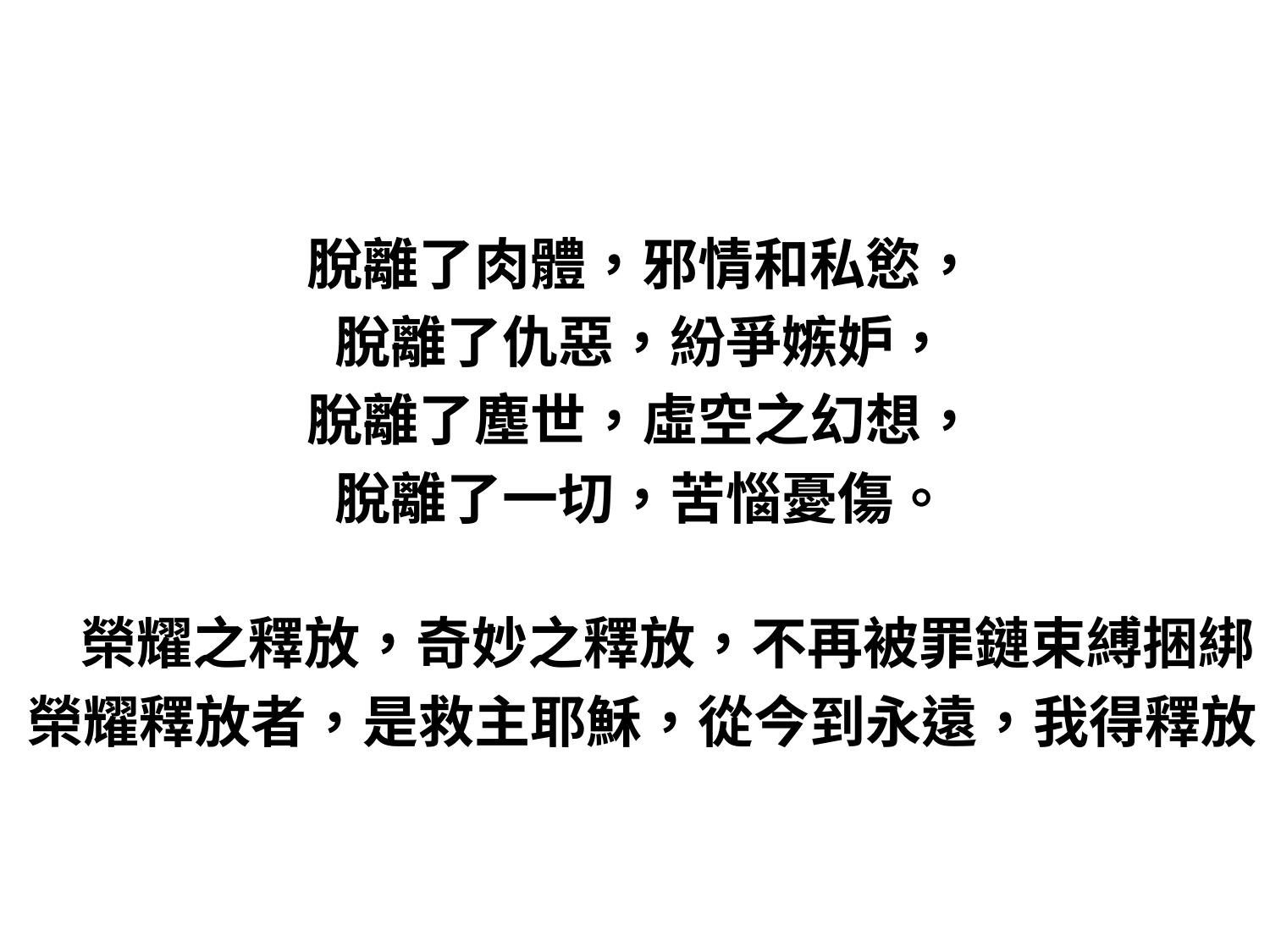

#
脫離了肉體，邪情和私慾，
脫離了仇惡，紛爭嫉妒，
脫離了塵世，虛空之幻想，
脫離了一切，苦惱憂傷。
榮耀之釋放，奇妙之釋放，不再被罪鏈束縛捆綁，
榮耀釋放者，是救主耶穌，從今到永遠，我得釋放。